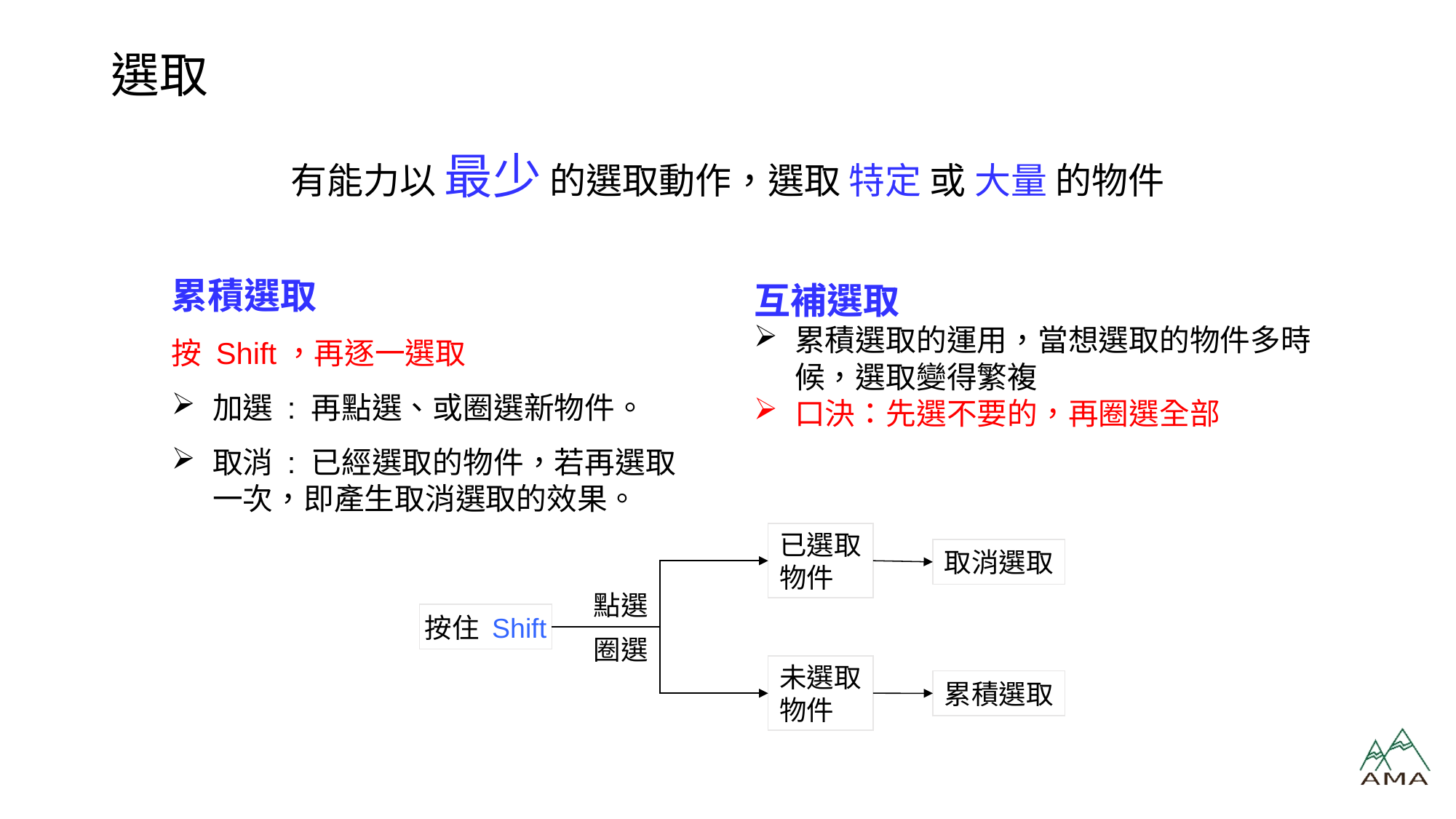

# 選取
有能力以 最少 的選取動作，選取 特定 或 大量 的物件
累積選取
按 Shift，再逐一選取
加選 : 再點選、或圈選新物件。
取消 : 已經選取的物件，若再選取一次，即產生取消選取的效果。
互補選取
累積選取的運用，當想選取的物件多時候，選取變得繁複
口決：先選不要的，再圈選全部
已選取
物件
取消選取
點選
按住 Shift
圈選
未選取
物件
累積選取